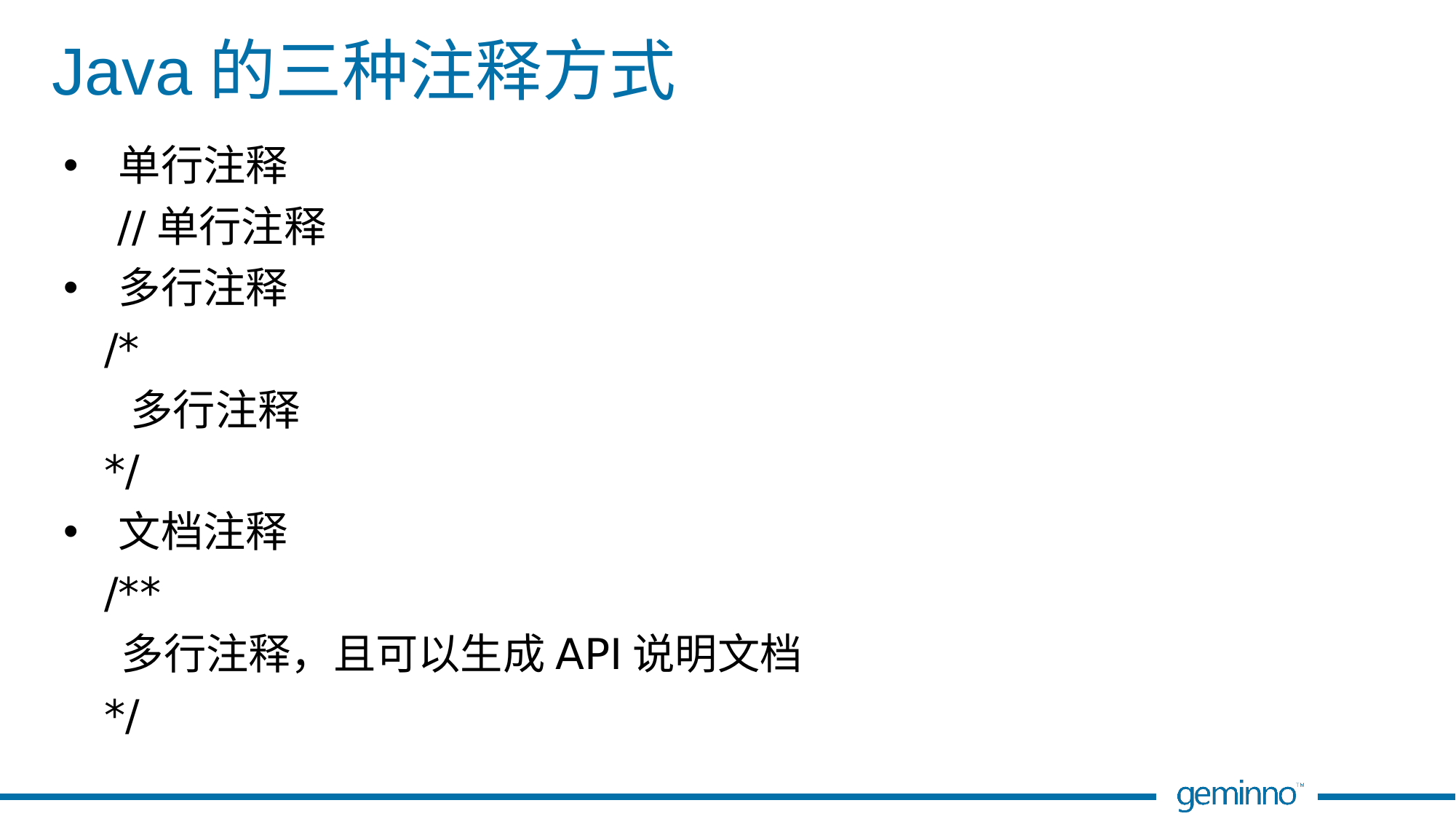

# Java的三种注释方式
单行注释
    //单行注释
多行注释
   /*
      多行注释
   */
文档注释
   /**
     多行注释，且可以生成API说明文档
   */